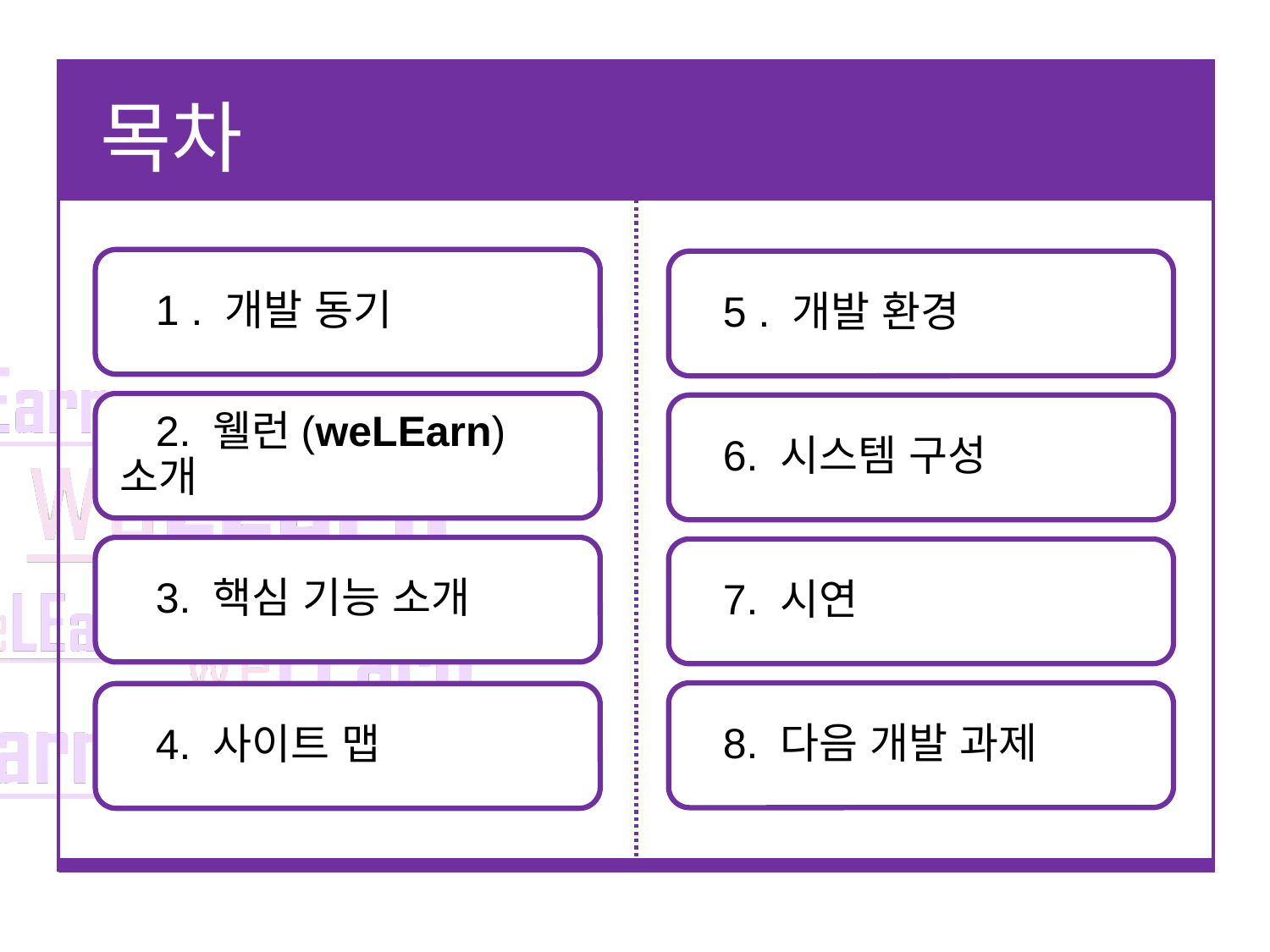

# 목차
   1 . 개발 동기
   2. 웰런(weLEarn) 소개
   3. 핵심 기능 소개
   4. 사이트 맵

   5 . 개발 환경

   6. 시스템 구성

   7. 시연

   8. 다음 개발 과제